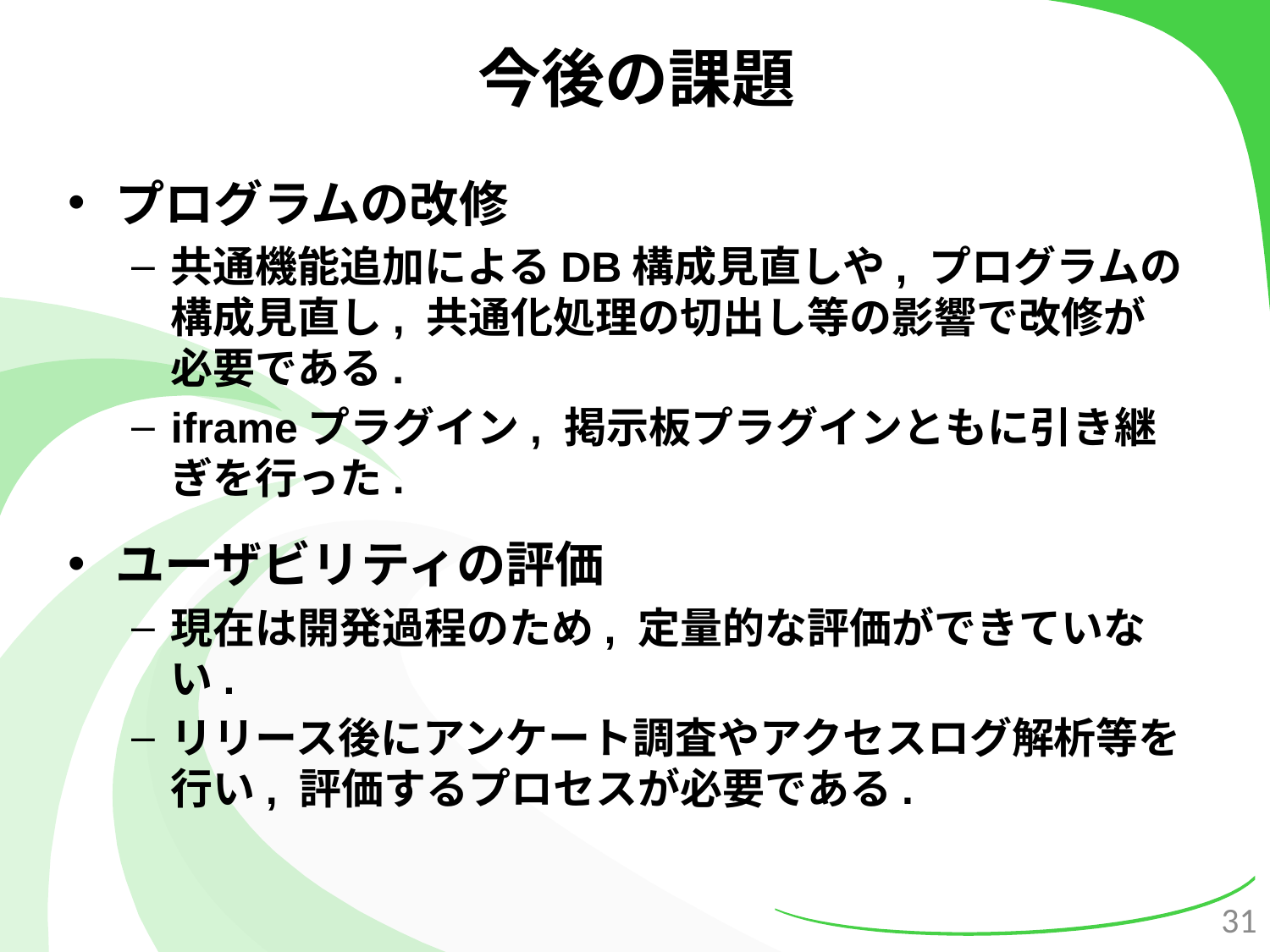

# 今後の課題
プログラムの改修
共通機能追加によるDB構成見直しや, プログラムの構成見直し, 共通化処理の切出し等の影響で改修が必要である.
iframeプラグイン, 掲示板プラグインともに引き継ぎを行った.
ユーザビリティの評価
現在は開発過程のため, 定量的な評価ができていない.
リリース後にアンケート調査やアクセスログ解析等を行い, 評価するプロセスが必要である.
31